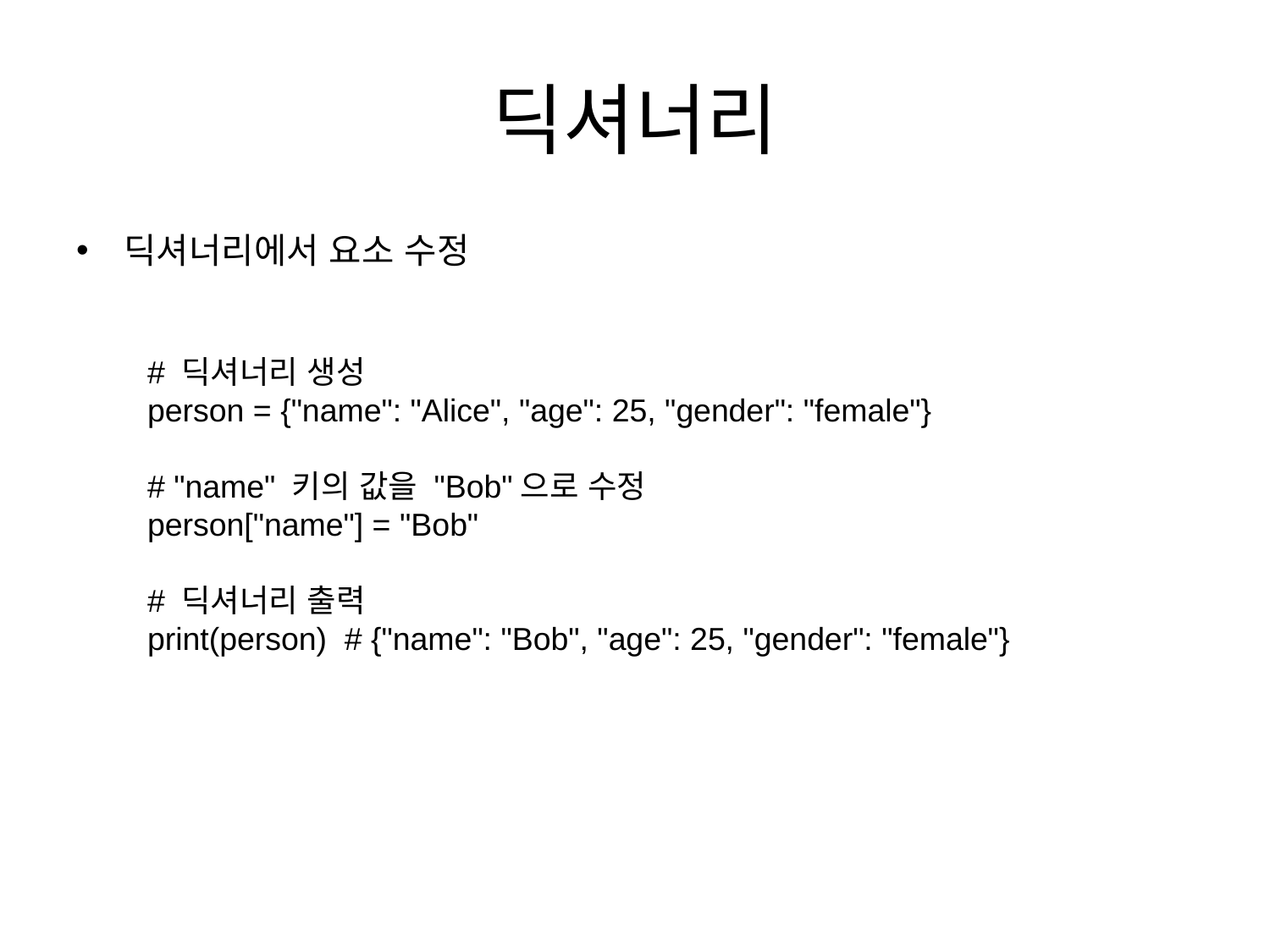

# 딕셔너리
딕셔너리에서 요소 수정
# 딕셔너리 생성
person = {"name": "Alice", "age": 25, "gender": "female"}

# "name" 키의 값을 "Bob"으로 수정
person["name"] = "Bob"

# 딕셔너리 출력
print(person)  # {"name": "Bob", "age": 25, "gender": "female"}